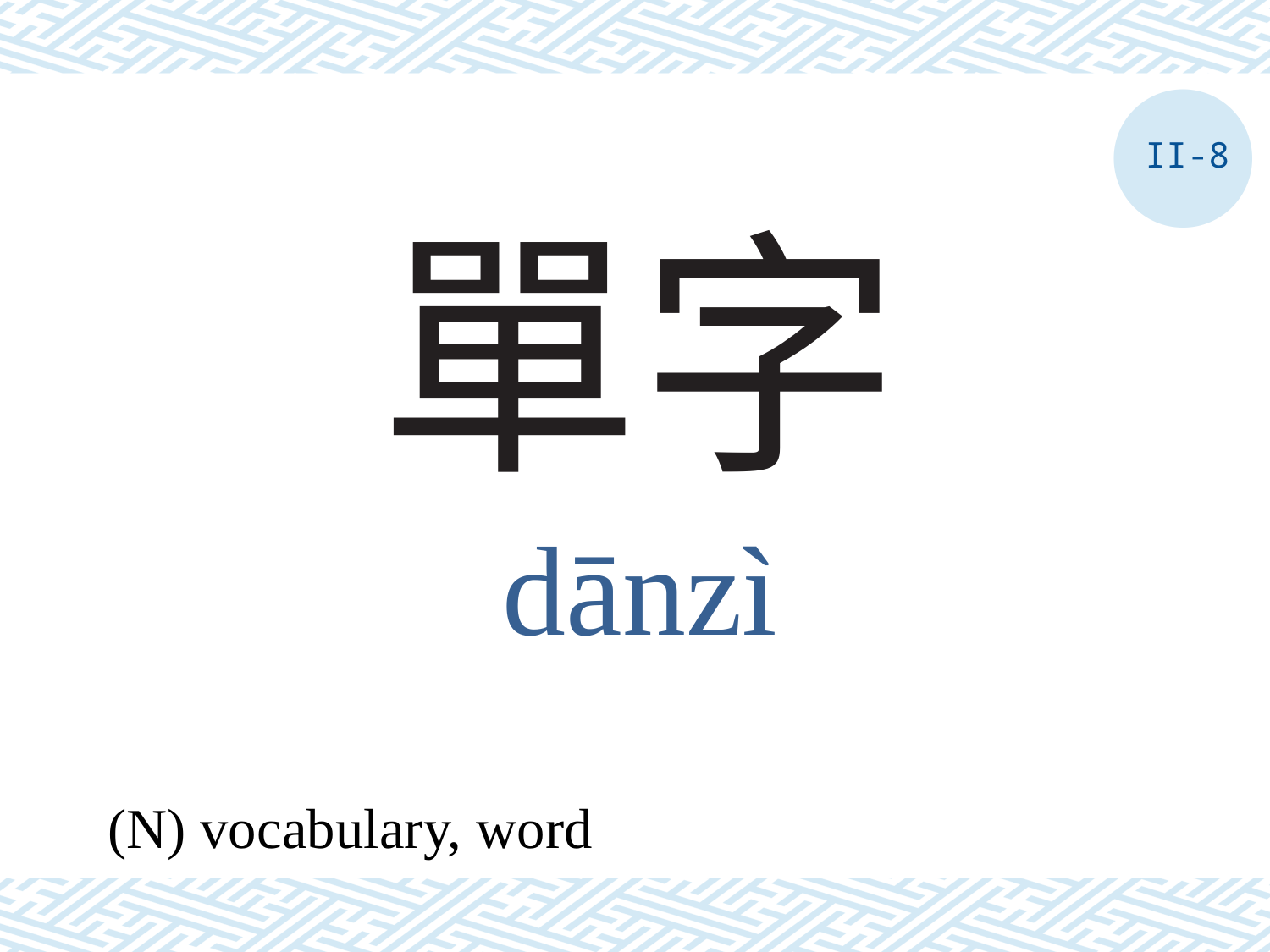

II-8

# 單字
dānzì
(N) vocabulary, word